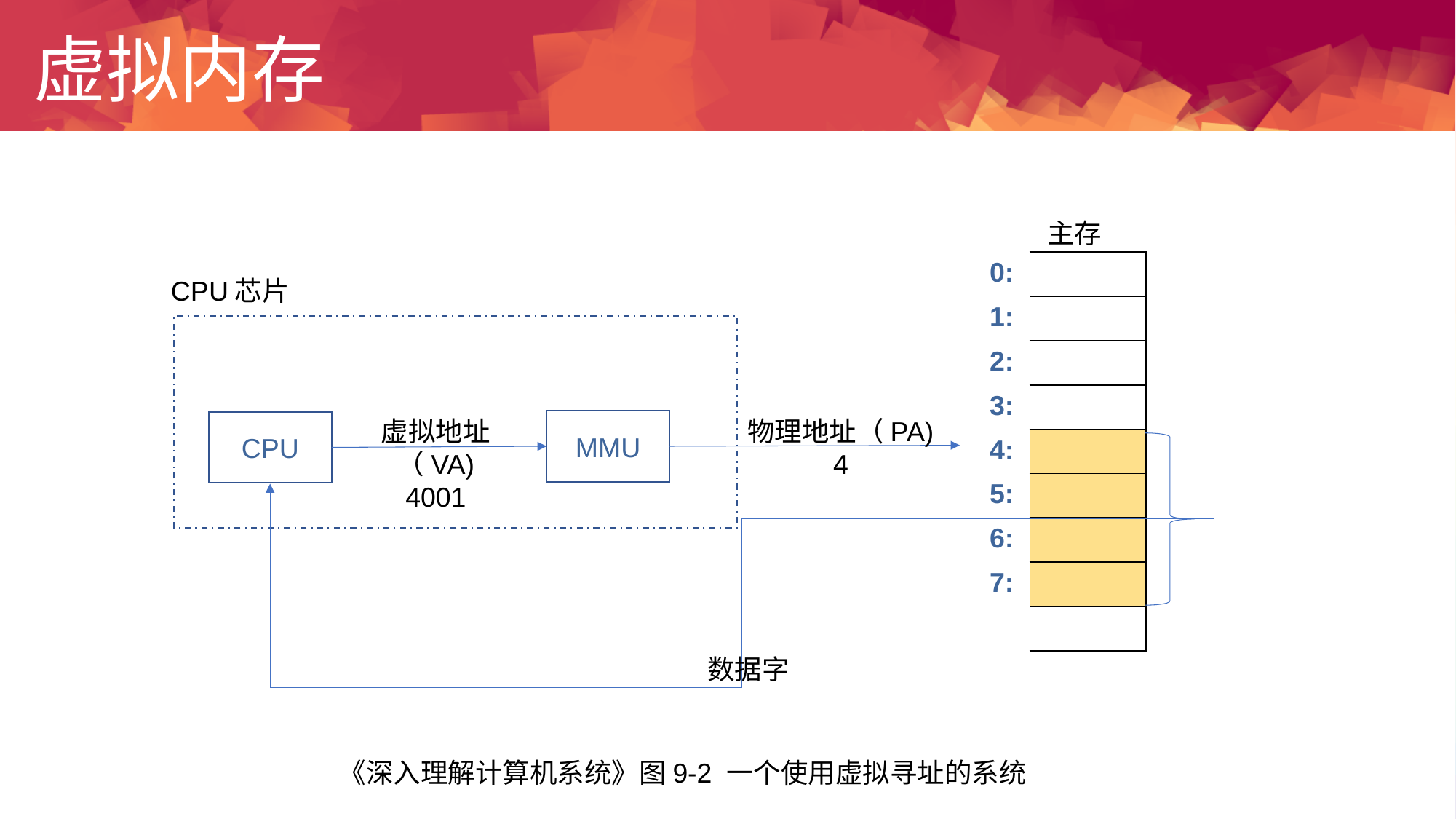

虚拟内存

主存
| 0: |  |
| --- | --- |
| 1: |  |
| 2: |  |
| 3: |  |
| 4: |  |
| 5: |  |
| 6: |  |
| 7: |  |
|  |  |
CPU芯片

虚拟地址（VA)
4001
物理地址（PA)
4
MMU
CPU

数据字
《深入理解计算机系统》图9-2 一个使用虚拟寻址的系统